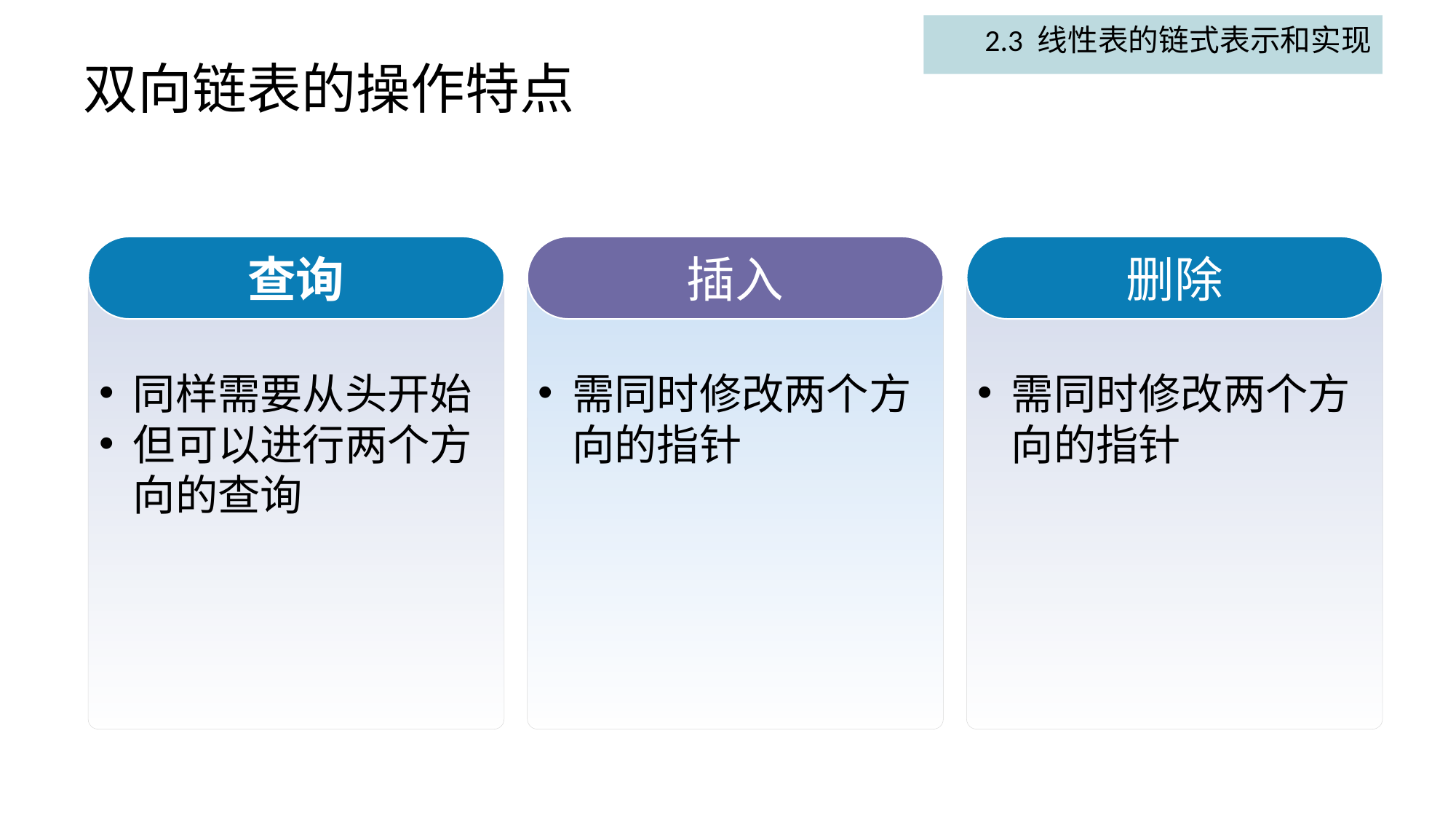

2.3 线性表的链式表示和实现

# 双向链表的操作特点
查询

同样需要从头开始
但可以进行两个方向的查询
插入

需同时修改两个方向的指针
删除

需同时修改两个方向的指针